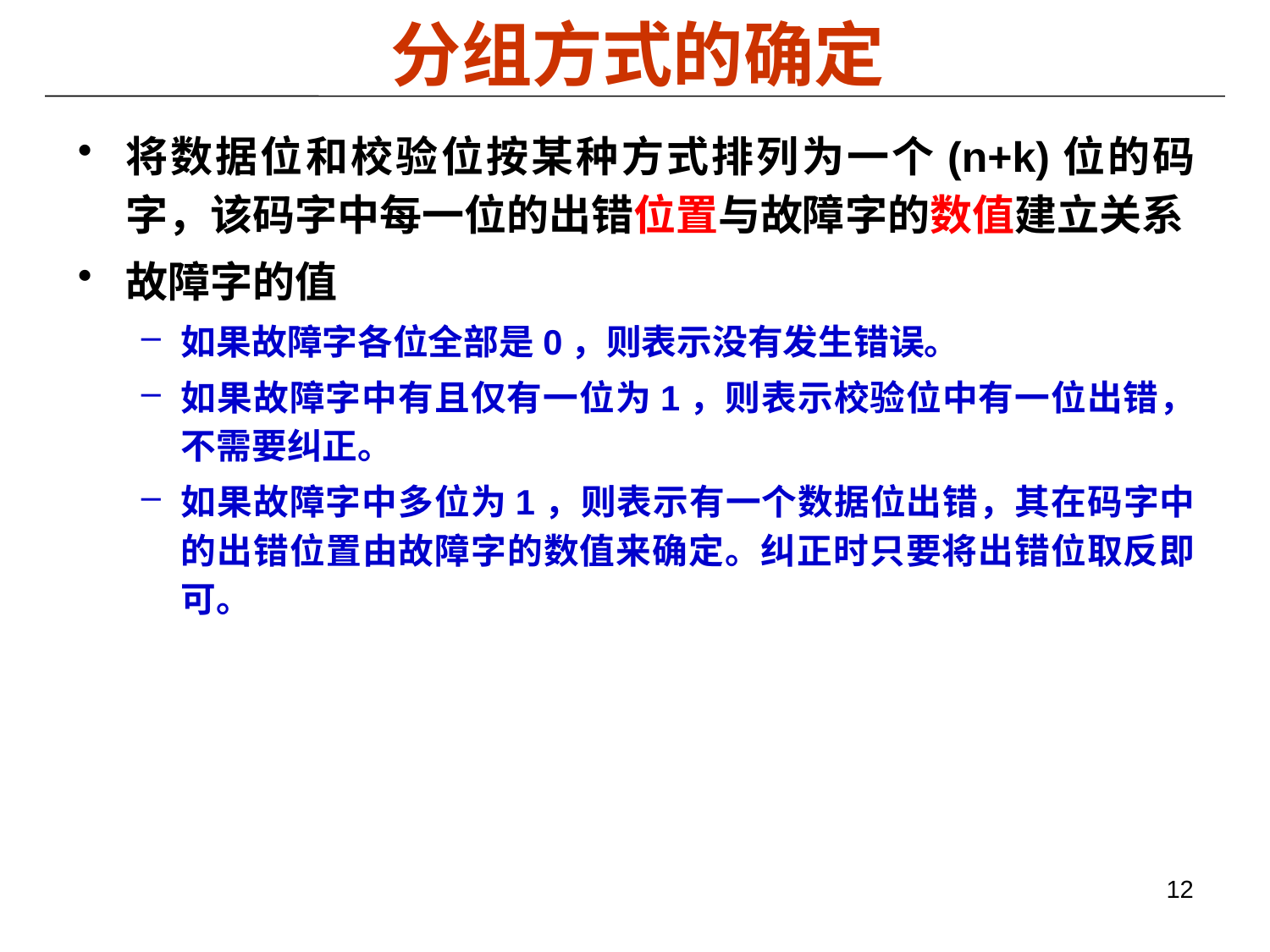

# 分组方式的确定
将数据位和校验位按某种方式排列为一个(n+k)位的码字，该码字中每一位的出错位置与故障字的数值建立关系
故障字的值
如果故障字各位全部是0，则表示没有发生错误。
如果故障字中有且仅有一位为1，则表示校验位中有一位出错，不需要纠正。
如果故障字中多位为1，则表示有一个数据位出错，其在码字中的出错位置由故障字的数值来确定。纠正时只要将出错位取反即可。

12